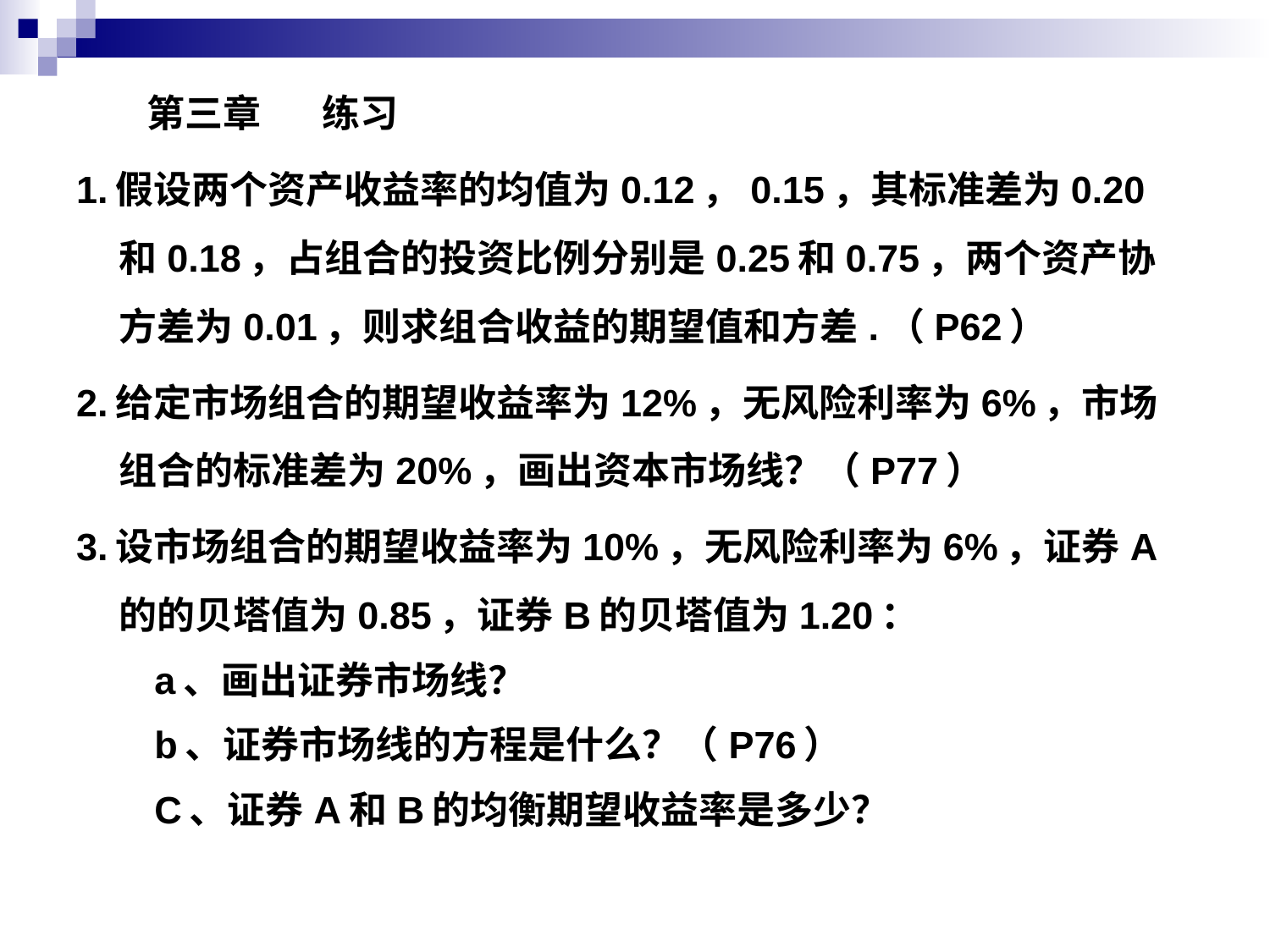

第三章       练习
1.假设两个资产收益率的均值为0.12，0.15，其标准差为0.20和0.18，占组合的投资比例分别是0.25和0.75，两个资产协方差为0.01，则求组合收益的期望值和方差.（P62）
2.给定市场组合的期望收益率为12%，无风险利率为6%，市场组合的标准差为20%，画出资本市场线？（P77）
3.设市场组合的期望收益率为10%，无风险利率为6%，证券A的的贝塔值为0.85，证券B的贝塔值为1.20：
  a、画出证券市场线？
  b、证券市场线的方程是什么？（P76）
  C、证券A和B的均衡期望收益率是多少？